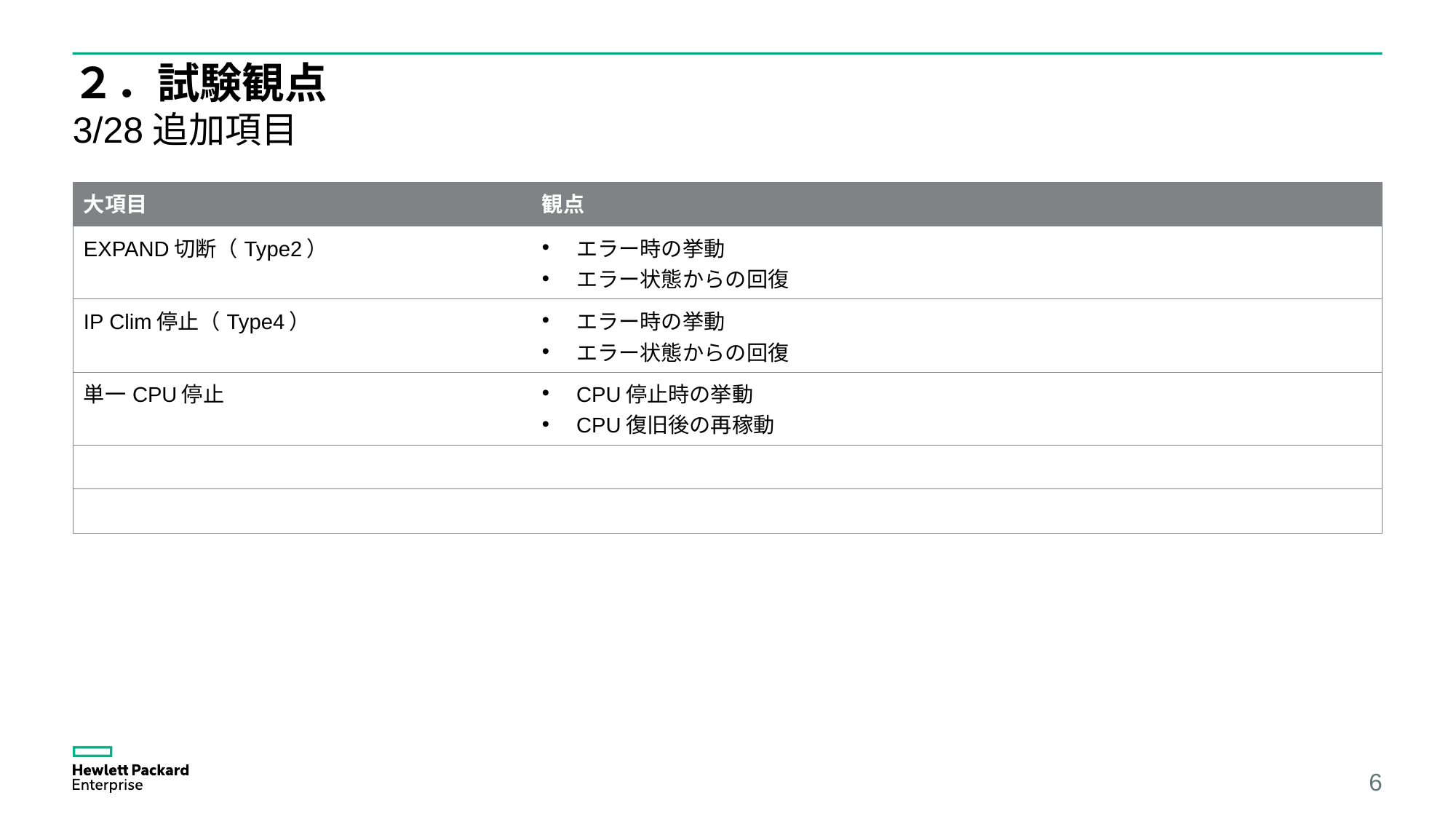

# ２．試験観点
3/28追加項目
| 大項目 | 観点 |
| --- | --- |
| EXPAND切断（Type2） | エラー時の挙動 エラー状態からの回復 |
| IP Clim停止（Type4） | エラー時の挙動 エラー状態からの回復 |
| 単一CPU停止 | CPU停止時の挙動 CPU復旧後の再稼動 |
|  |  |
|  |  |
6